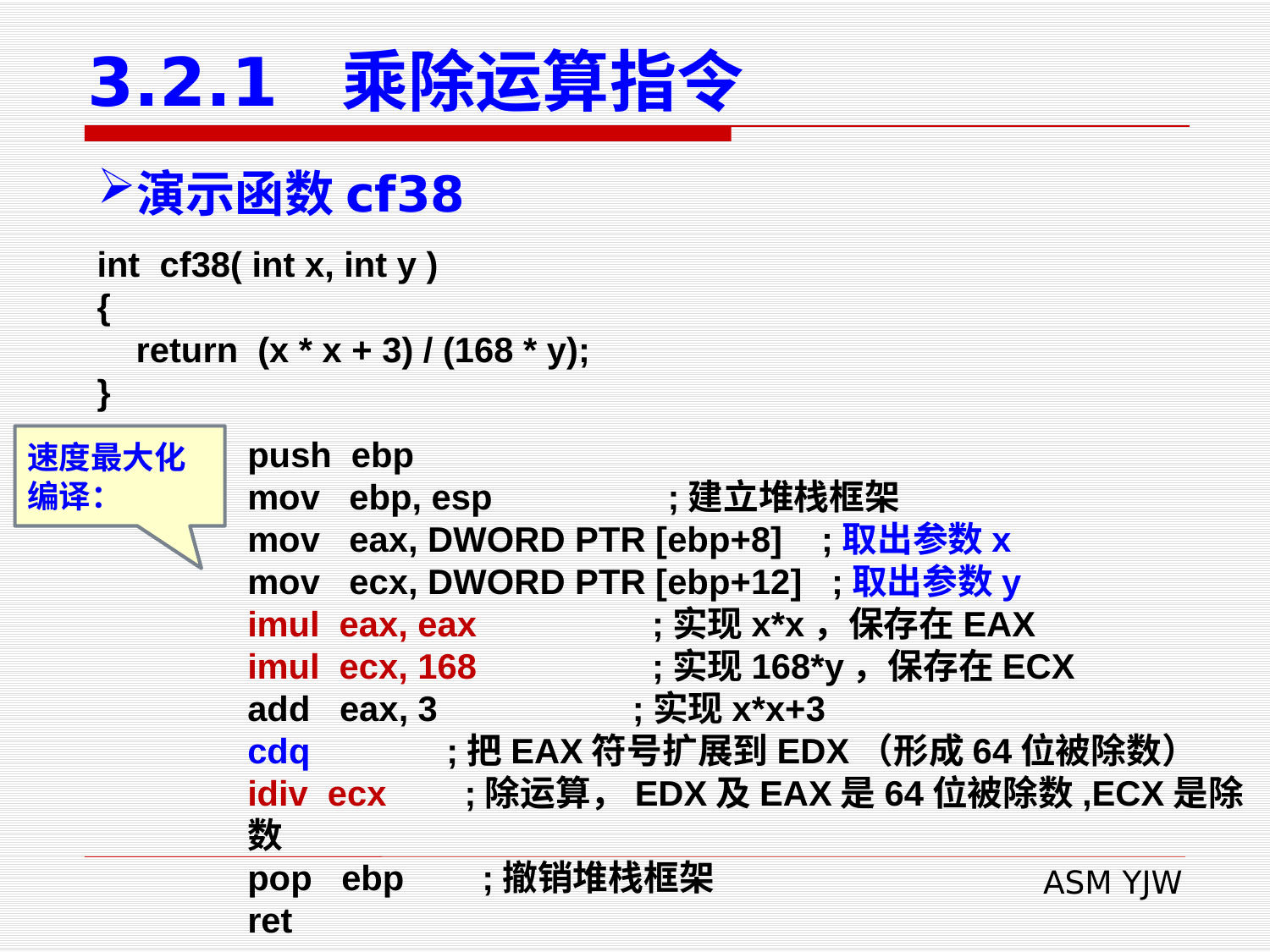

# 3.2.1  乘除运算指令
演示函数cf38
int  cf38( int x, int y )
{
    return  (x * x + 3) / (168 * y);
}
速度最大化
编译：
push  ebp
mov   ebp, esp                  ;建立堆栈框架
mov   eax, DWORD PTR [ebp+8]    ;取出参数x
mov   ecx, DWORD PTR [ebp+12]   ;取出参数y
imul  eax, eax                  ;实现x*x，保存在EAX
imul  ecx, 168                  ;实现168*y，保存在ECX
add   eax, 3                    ;实现x*x+3
cdq              ;把EAX符号扩展到EDX（形成64位被除数）
idiv  ecx        ;除运算，EDX及EAX是64位被除数,ECX是除数
pop   ebp        ;撤销堆栈框架
ret